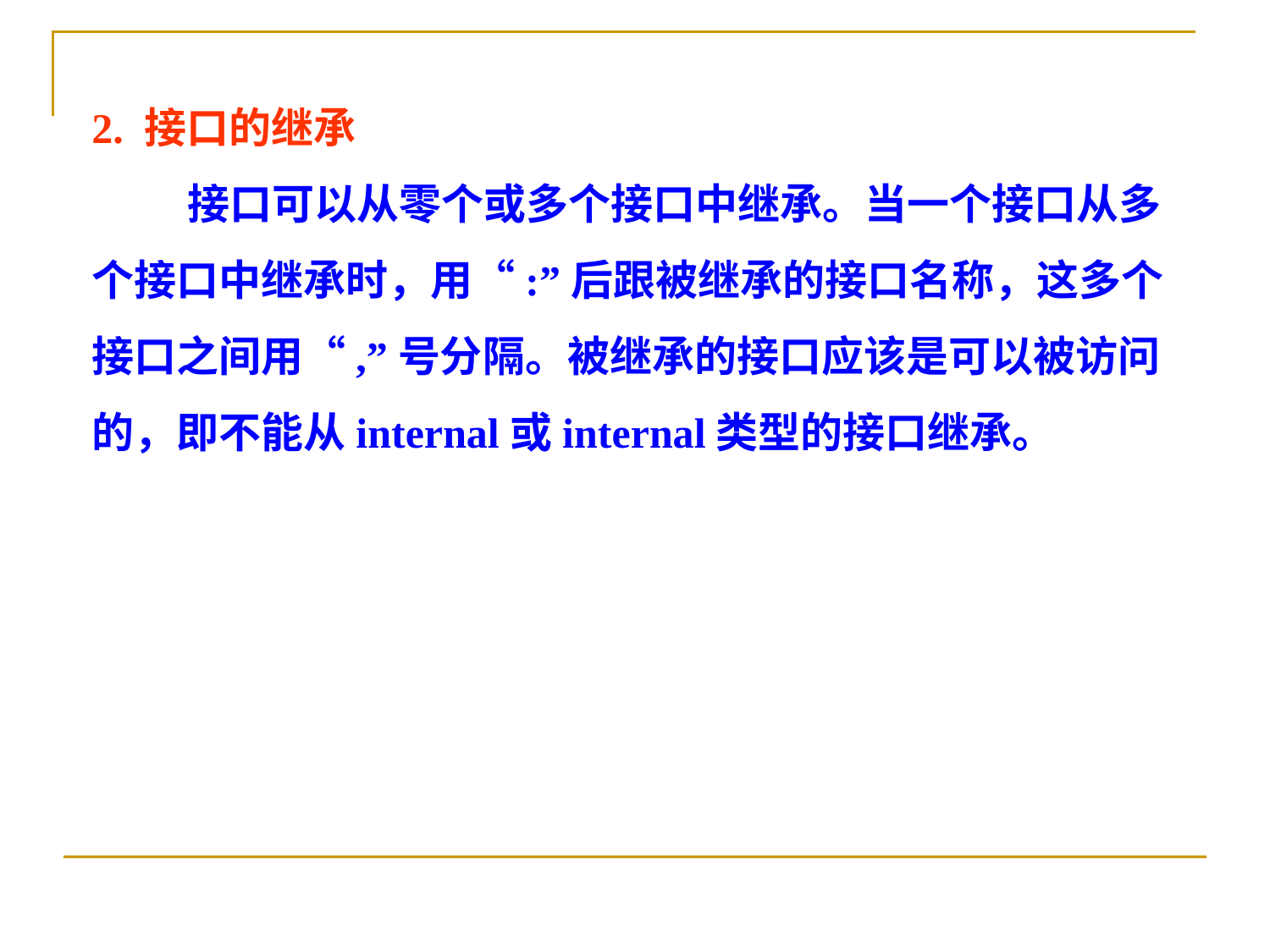

2. 接口的继承
         接口可以从零个或多个接口中继承。当一个接口从多个接口中继承时，用“:”后跟被继承的接口名称，这多个接口之间用“,”号分隔。被继承的接口应该是可以被访问的，即不能从internal或internal类型的接口继承。